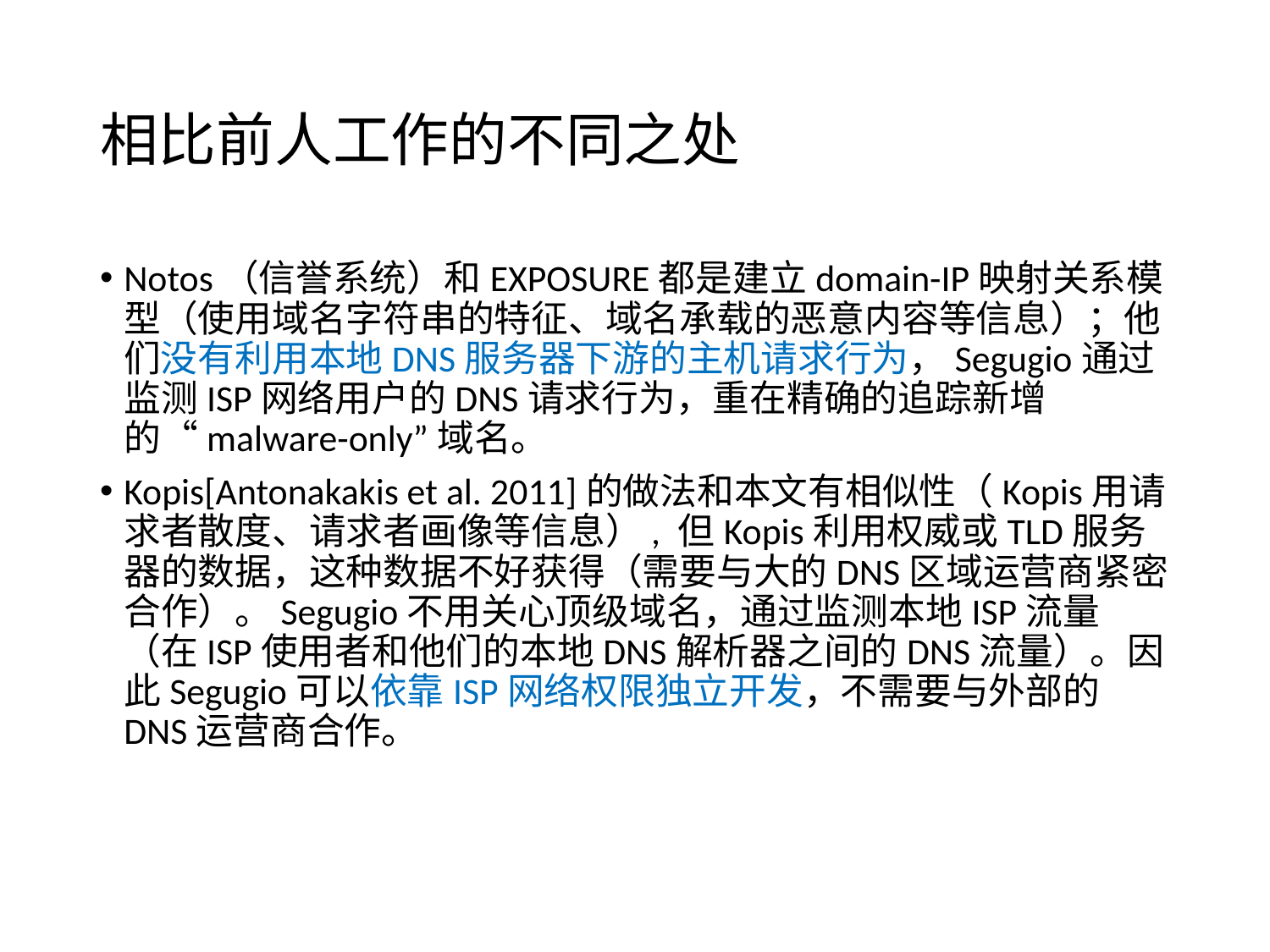

# 相比前人工作的不同之处
Notos（信誉系统）和EXPOSURE都是建立domain-IP映射关系模型（使用域名字符串的特征、域名承载的恶意内容等信息）；他们没有利用本地DNS服务器下游的主机请求行为，Segugio通过监测ISP网络用户的DNS请求行为，重在精确的追踪新增的“malware-only”域名。
Kopis[Antonakakis et al. 2011]的做法和本文有相似性（Kopis用请求者散度、请求者画像等信息）, 但Kopis利用权威或TLD服务器的数据，这种数据不好获得（需要与大的DNS区域运营商紧密合作）。Segugio不用关心顶级域名，通过监测本地ISP流量（在ISP使用者和他们的本地DNS解析器之间的DNS流量）。因此Segugio可以依靠ISP网络权限独立开发，不需要与外部的DNS运营商合作。